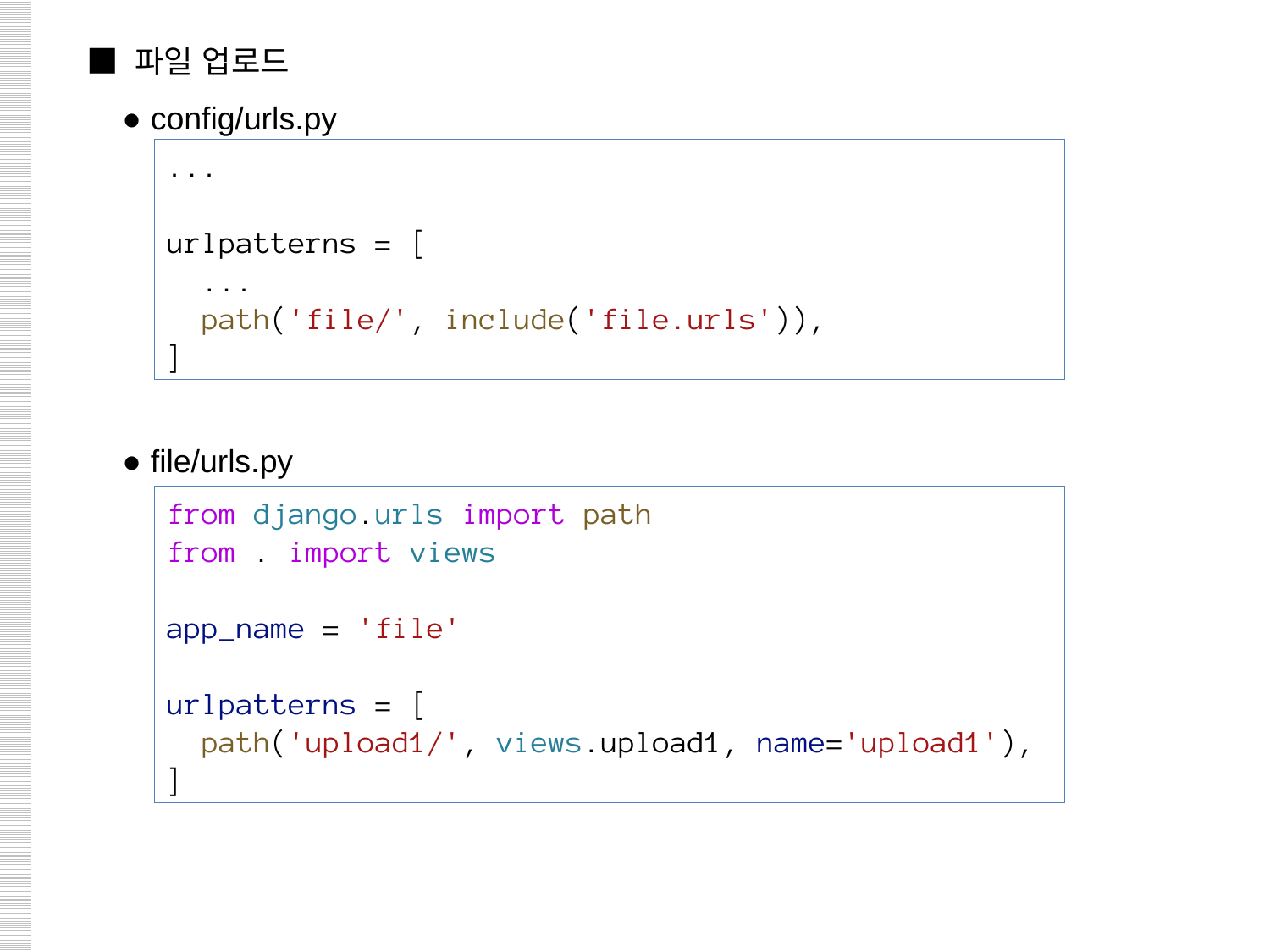

■ 파일 업로드
    ● config/urls.py

    ● file/urls.py
...
urlpatterns = [
  ...
  path('file/', include('file.urls')),
]
from django.urls import path
from . import views
app_name = 'file'
urlpatterns = [
  path('upload1/', views.upload1, name='upload1'),
]